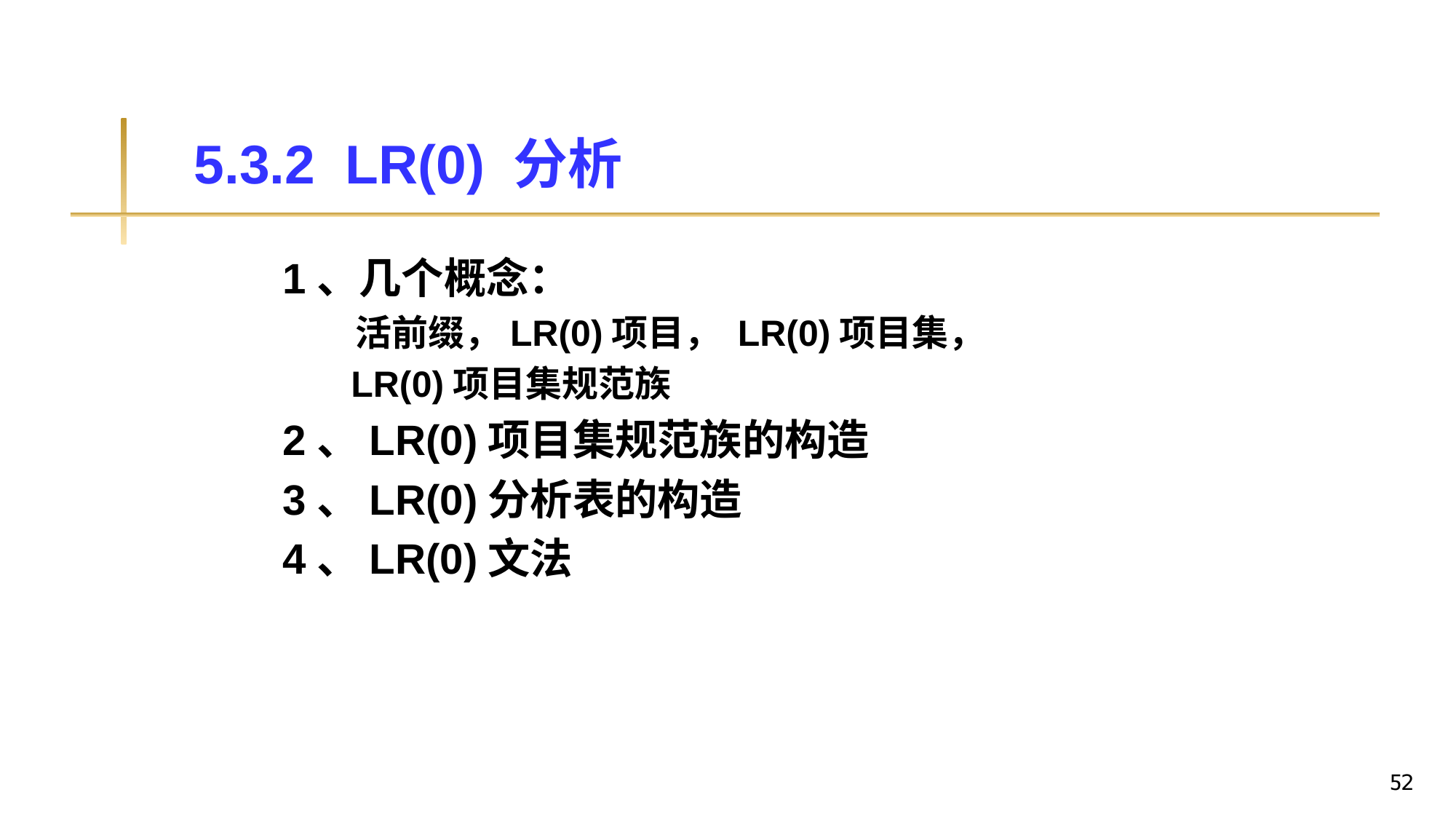

# 5.3.2  LR(0) 分析
1、几个概念：
  活前缀，LR(0)项目， LR(0)项目集，
  LR(0)项目集规范族
2、LR(0)项目集规范族的构造
3、LR(0)分析表的构造
4、LR(0)文法

52